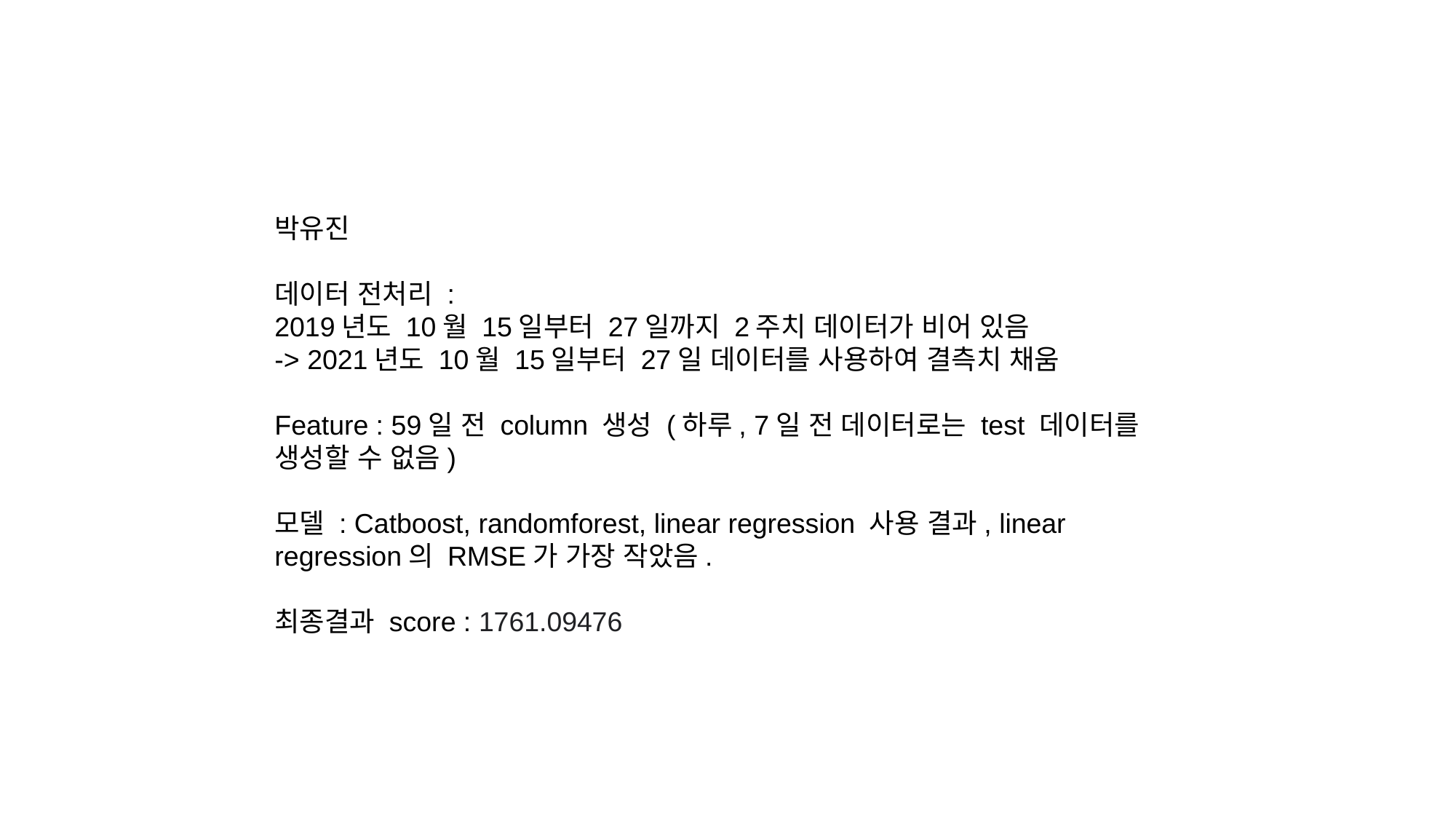

박유진

데이터 전처리 :
2019년도 10월 15일부터 27일까지 2주치 데이터가 비어 있음
-> 2021년도 10월 15일부터 27일 데이터를 사용하여 결측치 채움

Feature : 59일 전 column 생성 (하루, 7일 전 데이터로는 test 데이터를 생성할 수 없음)

모델 : Catboost, randomforest, linear regression 사용 결과, linear regression의 RMSE가 가장 작았음.

최종결과 score : 1761.09476